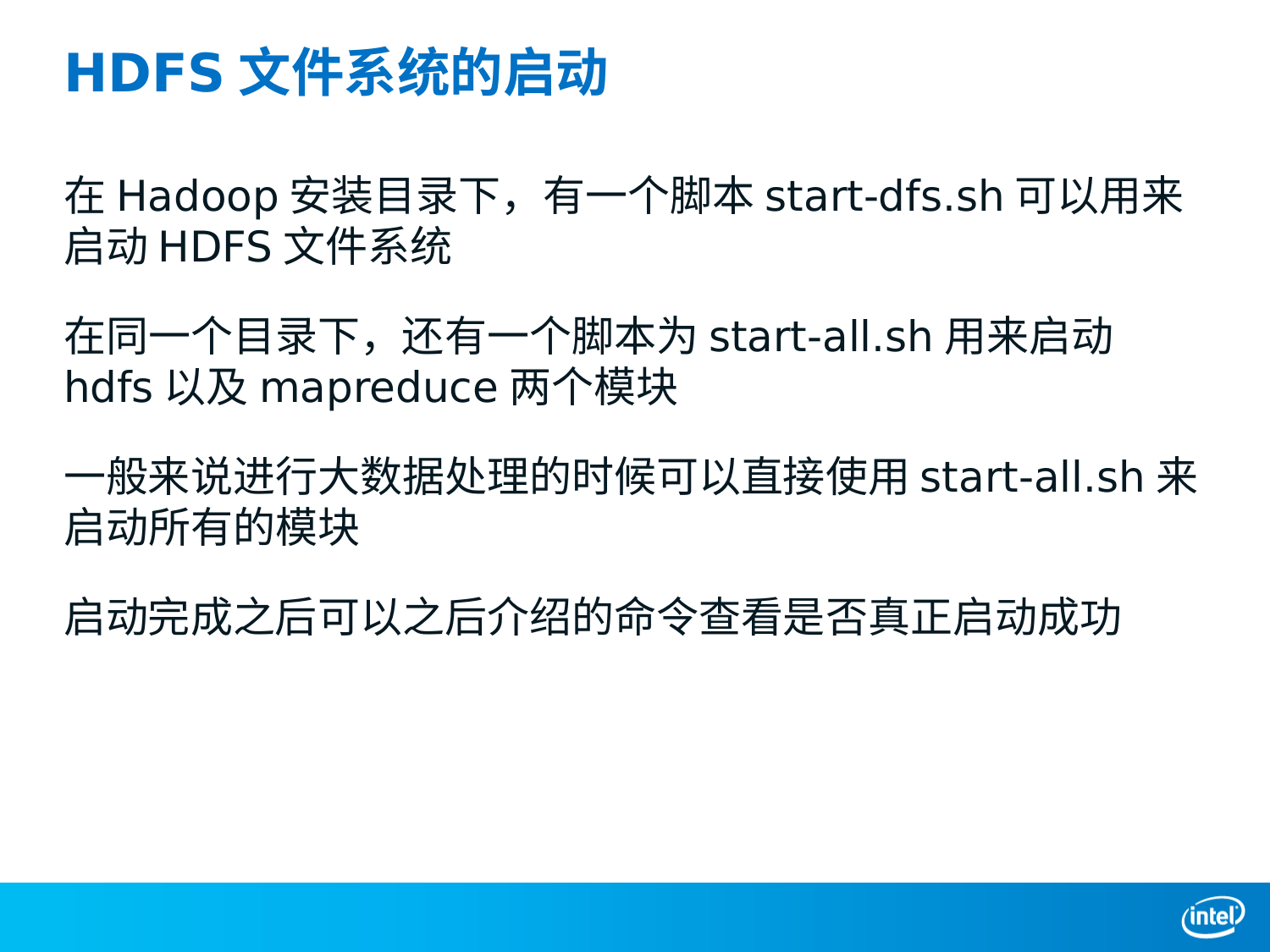

# HDFS文件系统的启动
在Hadoop安装目录下，有一个脚本start-dfs.sh可以用来启动HDFS文件系统
在同一个目录下，还有一个脚本为start-all.sh用来启动hdfs以及mapreduce两个模块
一般来说进行大数据处理的时候可以直接使用start-all.sh来启动所有的模块
启动完成之后可以之后介绍的命令查看是否真正启动成功